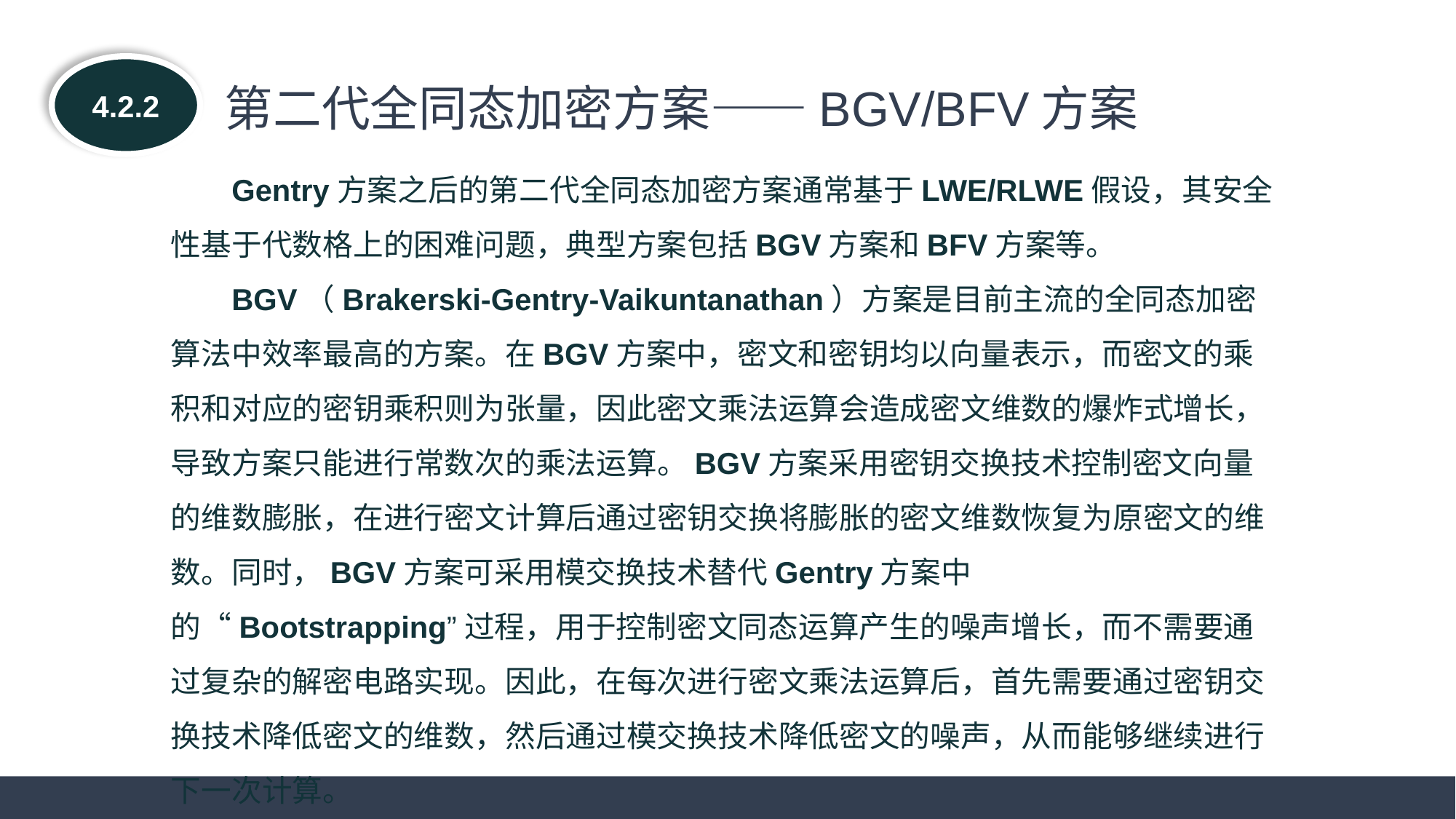

4.2.2
第二代全同态加密方案——BGV/BFV方案

Gentry方案之后的第二代全同态加密方案通常基于LWE/RLWE假设，其安全性基于代数格上的困难问题，典型方案包括BGV方案和BFV方案等。
BGV（Brakerski-Gentry-Vaikuntanathan）方案是目前主流的全同态加密算法中效率最高的方案。在BGV方案中，密文和密钥均以向量表示，而密文的乘积和对应的密钥乘积则为张量，因此密文乘法运算会造成密文维数的爆炸式增长，导致方案只能进行常数次的乘法运算。BGV方案采用密钥交换技术控制密文向量的维数膨胀，在进行密文计算后通过密钥交换将膨胀的密文维数恢复为原密文的维数。同时，BGV方案可采用模交换技术替代Gentry方案中的“Bootstrapping”过程，用于控制密文同态运算产生的噪声增长，而不需要通过复杂的解密电路实现。因此，在每次进行密文乘法运算后，首先需要通过密钥交换技术降低密文的维数，然后通过模交换技术降低密文的噪声，从而能够继续进行下一次计算。